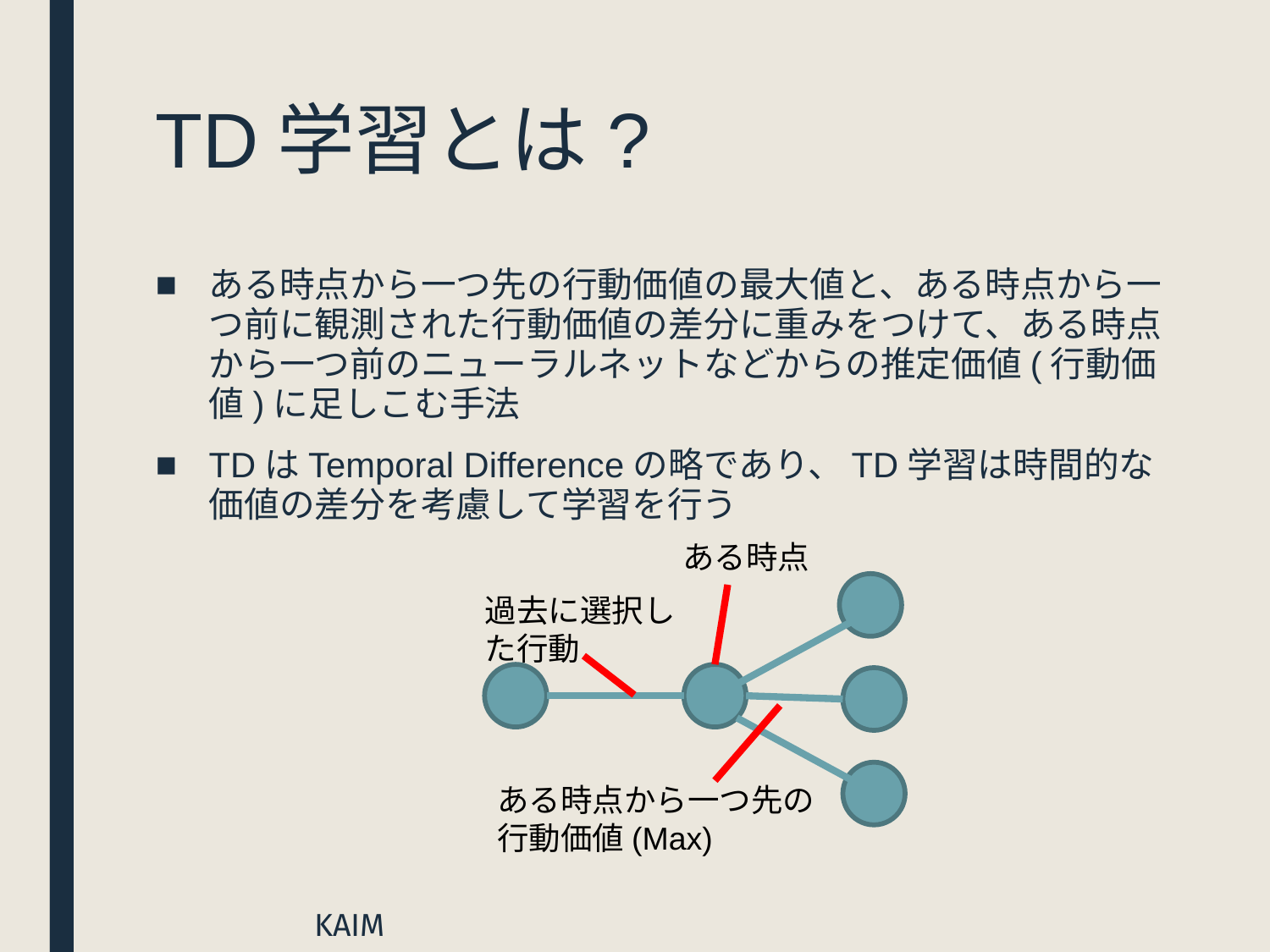

# TD学習とは?
ある時点から一つ先の行動価値の最大値と、ある時点から一つ前に観測された行動価値の差分に重みをつけて、ある時点から一つ前のニューラルネットなどからの推定価値(行動価値)に足しこむ手法
TDはTemporal Differenceの略であり、TD学習は時間的な価値の差分を考慮して学習を行う
ある時点

過去に選択した行動

ある時点から一つ先の行動価値(Max)
KAIM